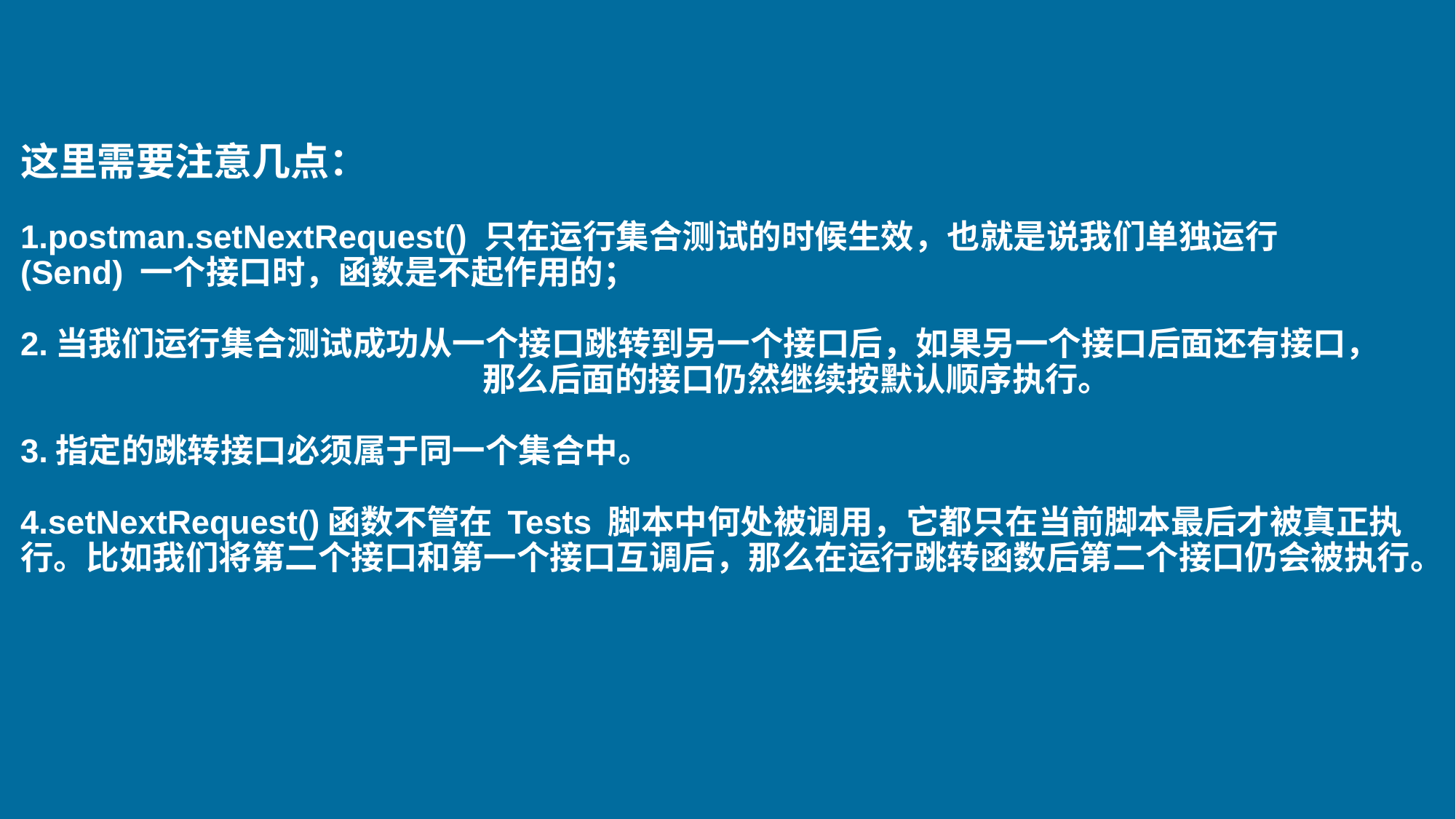

# 这里需要注意几点： 1.postman.setNextRequest() 只在运行集合测试的时候生效，也就是说我们单独运行                  (Send) 一个接口时，函数是不起作用的； 2.当我们运行集合测试成功从一个接口跳转到另一个接口后，如果另一个接口后面还有接口，                                                                     那么后面的接口仍然继续按默认顺序执行。 3.指定的跳转接口必须属于同一个集合中。 4.setNextRequest()函数不管在 Tests 脚本中何处被调用，它都只在当前脚本最后才被真正执行。比如我们将第二个接口和第一个接口互调后，那么在运行跳转函数后第二个接口仍会被执行。